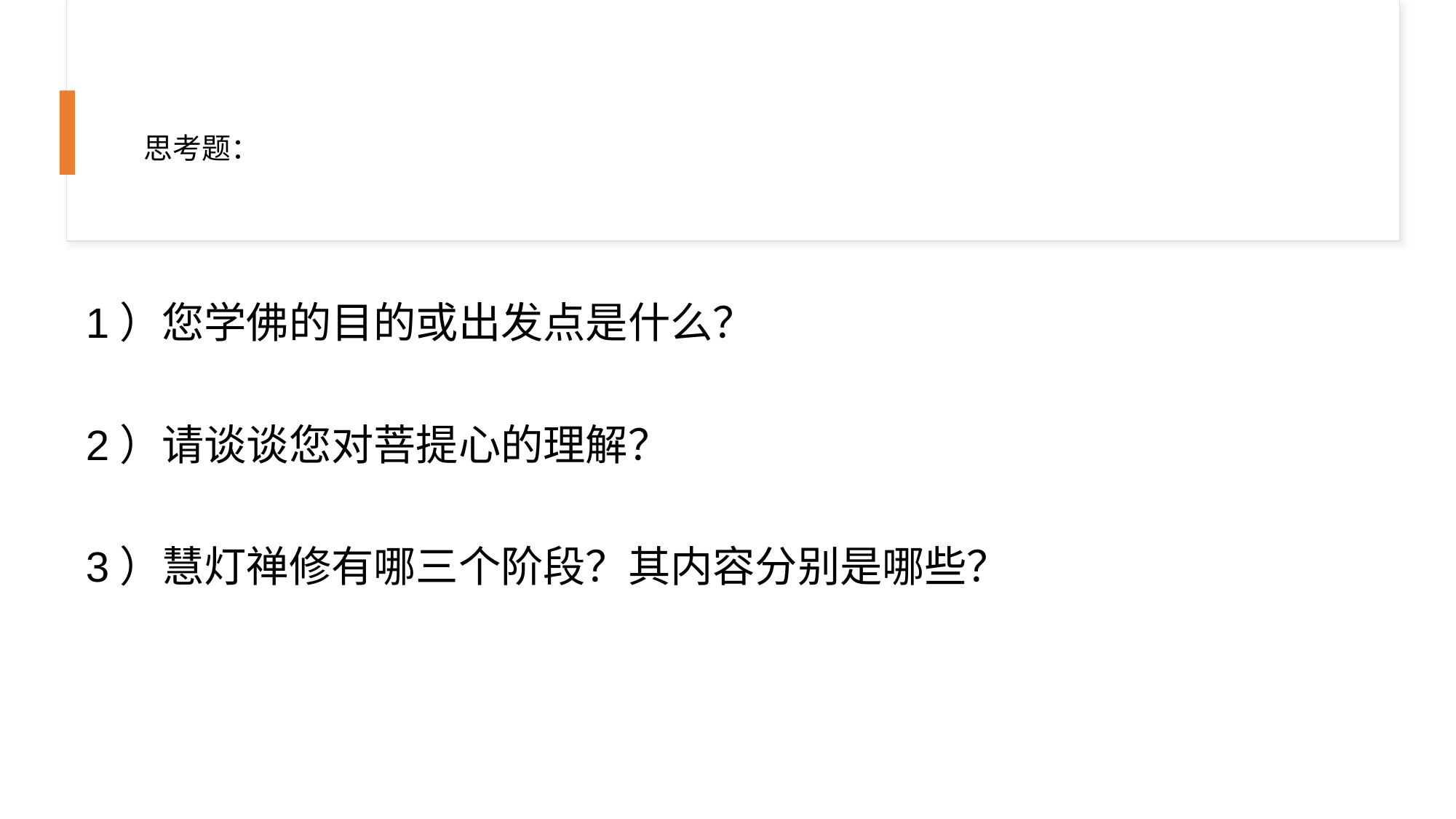

# 思考题：

1）您学佛的目的或出发点是什么？

2）请谈谈您对菩提心的理解？

3）慧灯禅修有哪三个阶段？其内容分别是哪些？